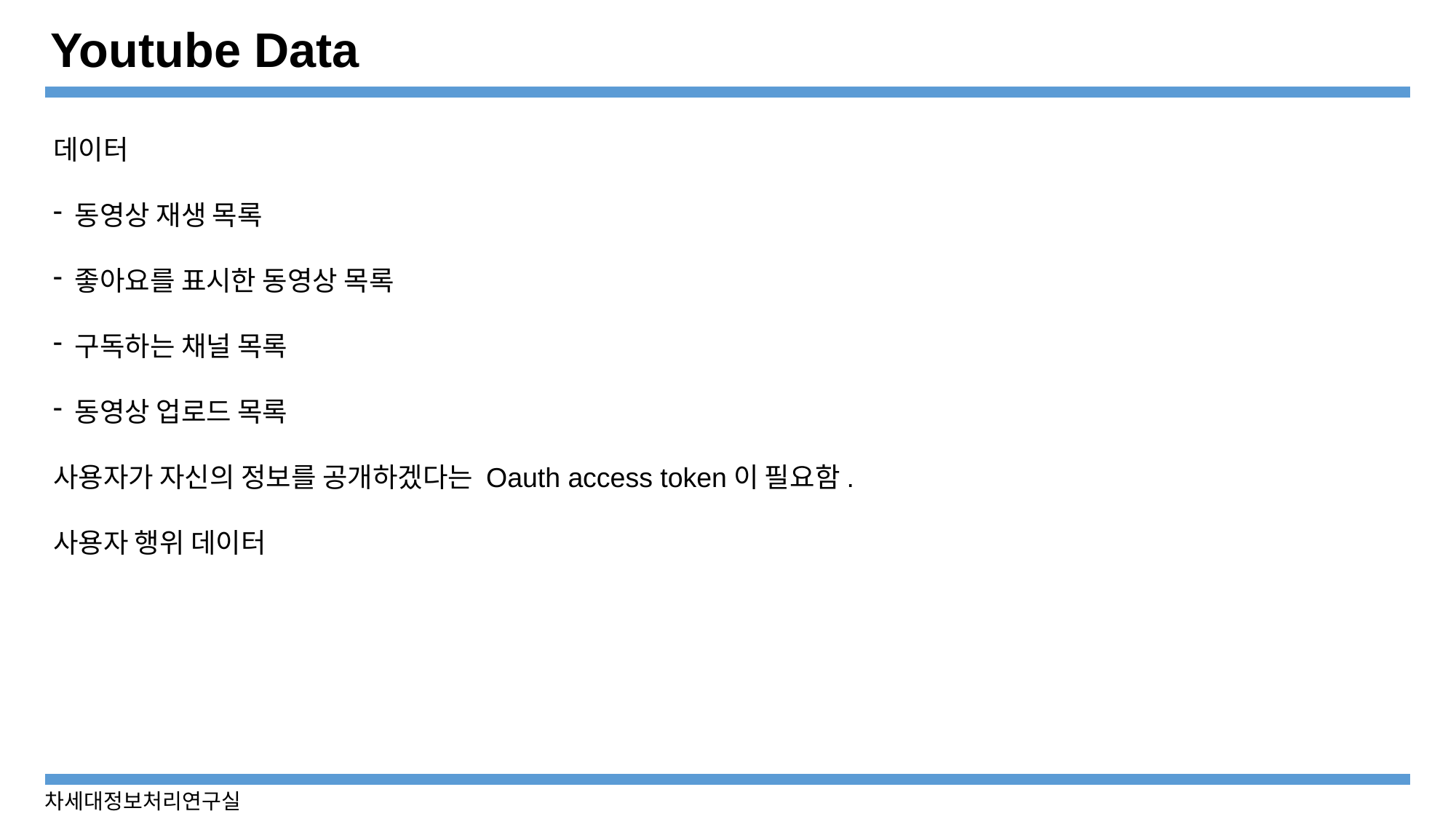

# Youtube Data
데이터

동영상 재생 목록

좋아요를 표시한 동영상 목록

구독하는 채널 목록

동영상 업로드 목록

사용자가 자신의 정보를 공개하겠다는 Oauth access token이 필요함.

사용자 행위 데이터
7